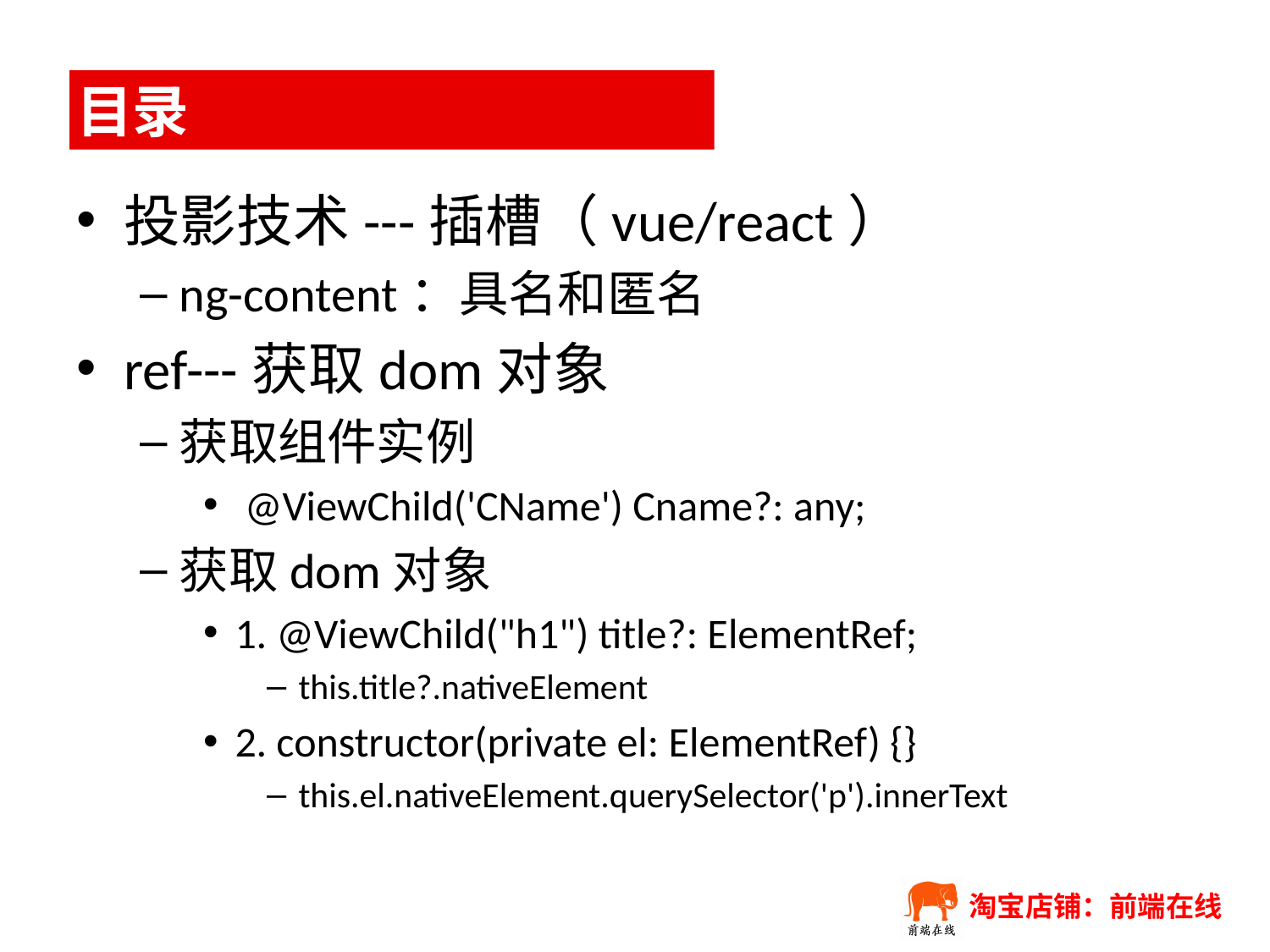

# 目录
投影技术---插槽（vue/react）
ng-content：具名和匿名
ref---获取dom对象
获取组件实例
 @ViewChild('CName') Cname?: any;
获取dom对象
1. @ViewChild("h1") title?: ElementRef;
this.title?.nativeElement
2. constructor(private el: ElementRef) {}
this.el.nativeElement.querySelector('p').innerText